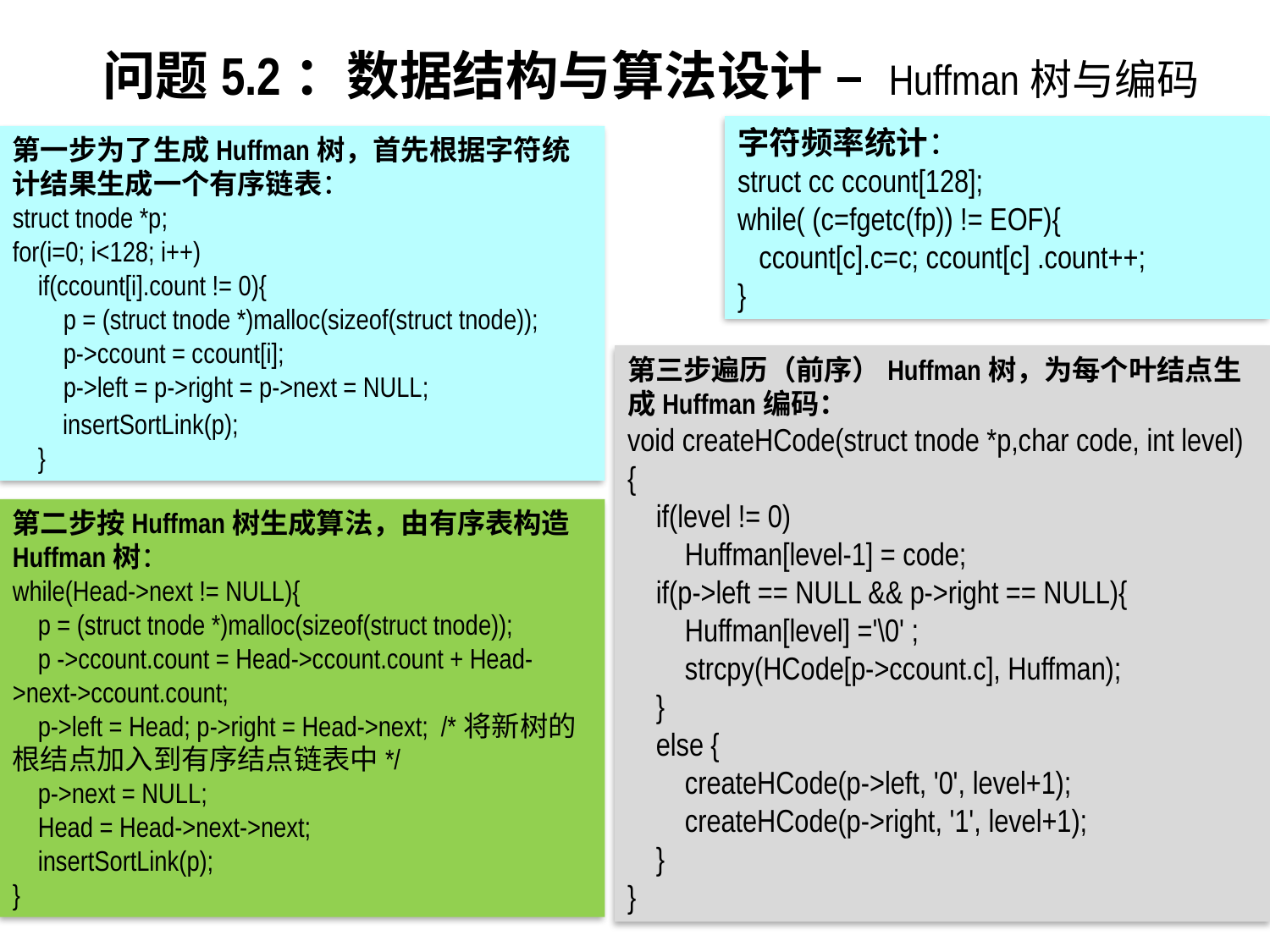

# 问题5.2：数据结构与算法设计 – Huffman树与编码
字符频率统计：
struct cc ccount[128];
while( (c=fgetc(fp)) != EOF){
   ccount[c].c=c; ccount[c] .count++;
}
第一步为了生成Huffman树，首先根据字符统计结果生成一个有序链表：
struct tnode *p;
for(i=0; i<128; i++)
    if(ccount[i].count != 0){
        p = (struct tnode *)malloc(sizeof(struct tnode));
        p->ccount = ccount[i];
        p->left = p->right = p->next = NULL;
       insertSortLink(p);
    }
第三步遍历（前序）Huffman树，为每个叶结点生成Huffman编码：
void createHCode(struct tnode *p,char code, int level)
{
    if(level != 0)
        Huffman[level-1] = code;
    if(p->left == NULL && p->right == NULL){
        Huffman[level] ='\0' ;
        strcpy(HCode[p->ccount.c], Huffman);
    }
    else {
        createHCode(p->left, '0', level+1);
        createHCode(p->right, '1', level+1);
    }
}
第二步按Huffman树生成算法，由有序表构造Huffman树：
while(Head->next != NULL){
    p = (struct tnode *)malloc(sizeof(struct tnode));
    p ->ccount.count = Head->ccount.count + Head->next->ccount.count;
    p->left = Head; p->right = Head->next;  /*将新树的根结点加入到有序结点链表中*/
    p->next = NULL;
    Head = Head->next->next;
    insertSortLink(p);
}
140